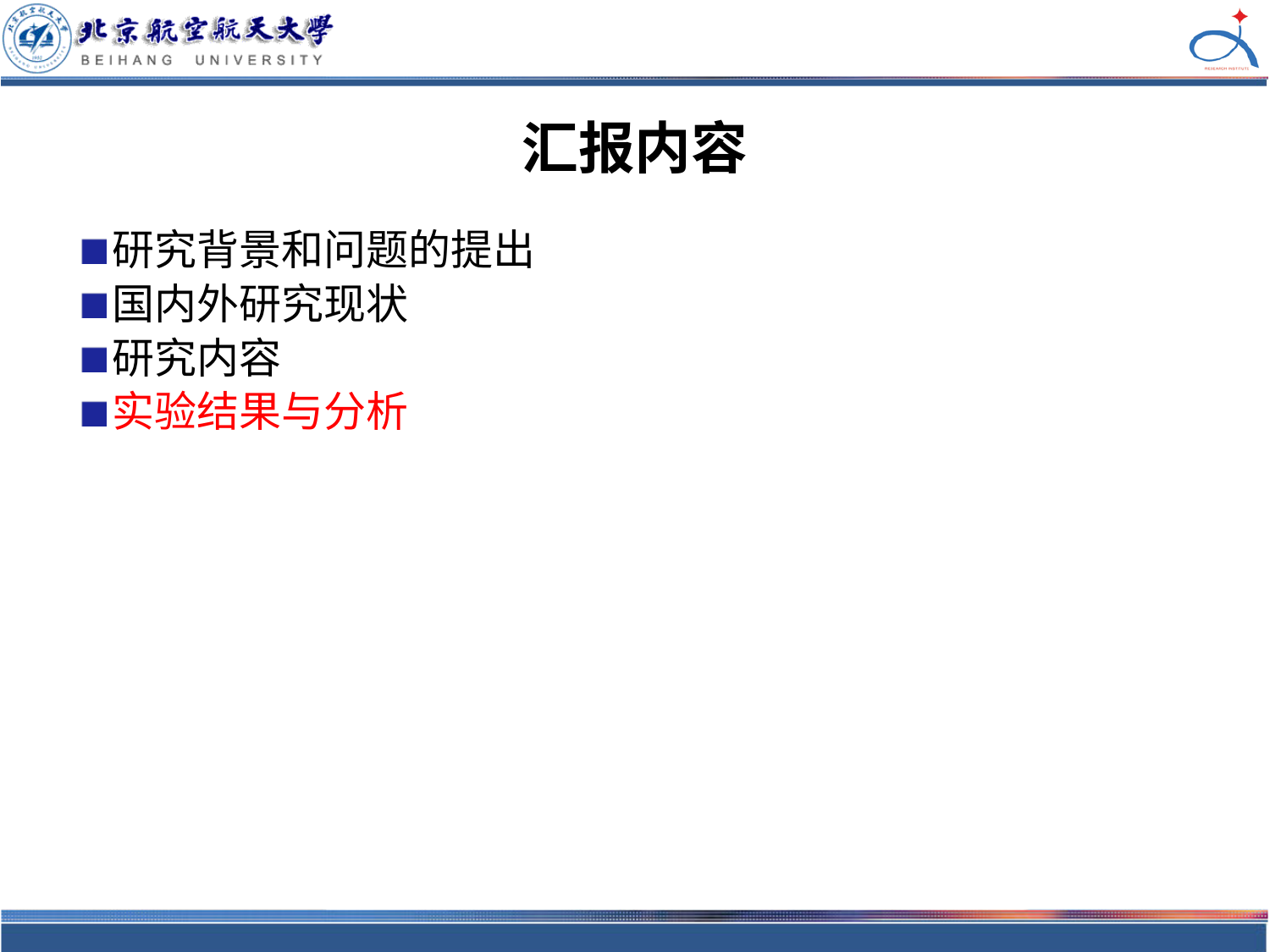

# 汇报内容
研究背景和问题的提出
国内外研究现状
研究内容
实验结果与分析